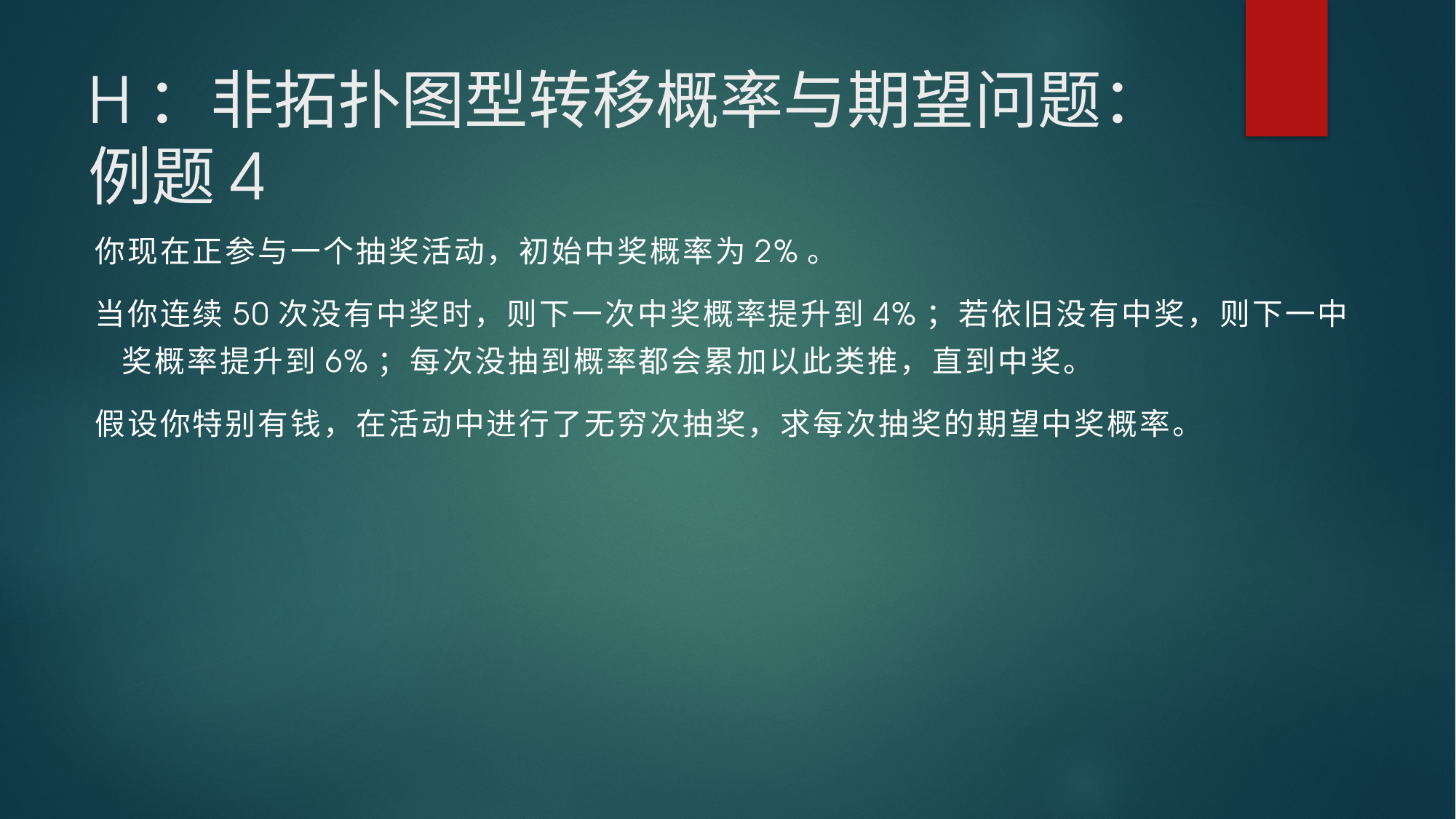

# H：非拓扑图型转移概率与期望问题：例题4
你现在正参与一个抽奖活动，初始中奖概率为2%。
当你连续50次没有中奖时，则下一次中奖概率提升到4%；若依旧没有中奖，则下一中奖概率提升到6%；每次没抽到概率都会累加以此类推，直到中奖。
假设你特别有钱，在活动中进行了无穷次抽奖，求每次抽奖的期望中奖概率。